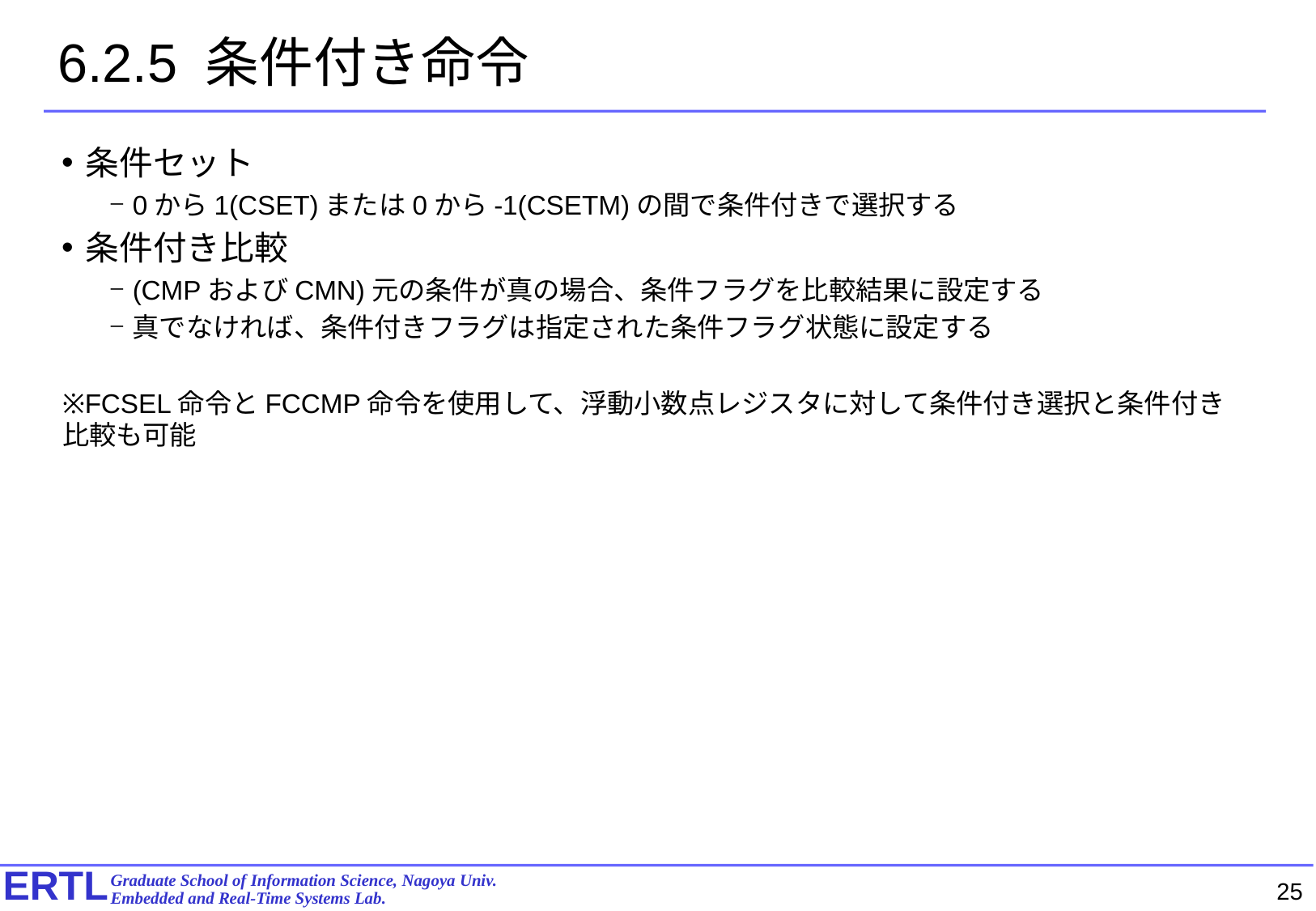

# 6.2.5 条件付き命令
条件セット
0から1(CSET)または0から-1(CSETM)の間で条件付きで選択する
条件付き比較
(CMPおよびCMN)元の条件が真の場合、条件フラグを比較結果に設定する
真でなければ、条件付きフラグは指定された条件フラグ状態に設定する

※FCSEL命令とFCCMP命令を使用して、浮動小数点レジスタに対して条件付き選択と条件付き比較も可能

25